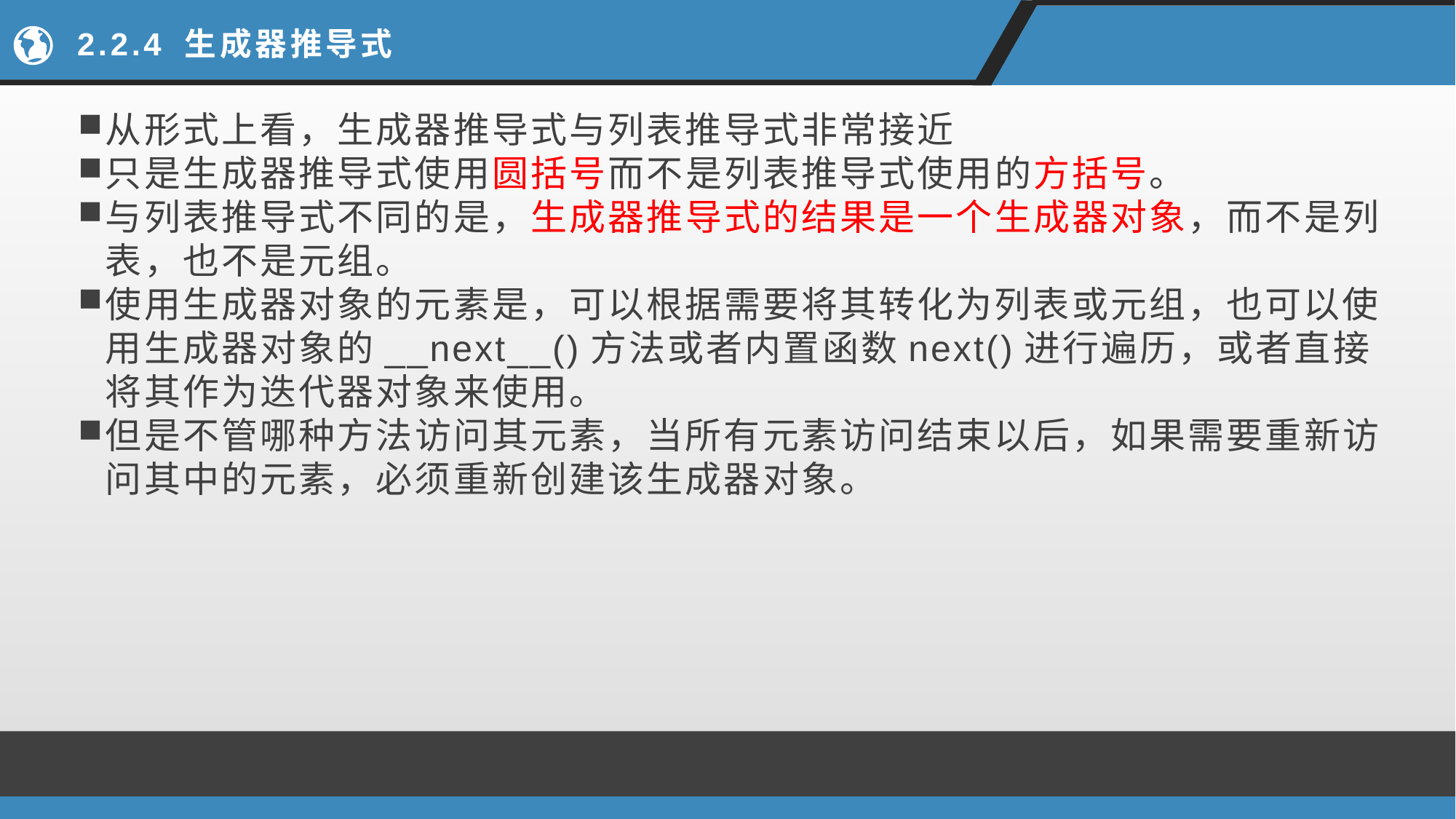

# 2.2.4 生成器推导式

从形式上看，生成器推导式与列表推导式非常接近
只是生成器推导式使用圆括号而不是列表推导式使用的方括号。
与列表推导式不同的是，生成器推导式的结果是一个生成器对象，而不是列表，也不是元组。
使用生成器对象的元素是，可以根据需要将其转化为列表或元组，也可以使用生成器对象的__next__()方法或者内置函数next()进行遍历，或者直接将其作为迭代器对象来使用。
但是不管哪种方法访问其元素，当所有元素访问结束以后，如果需要重新访问其中的元素，必须重新创建该生成器对象。